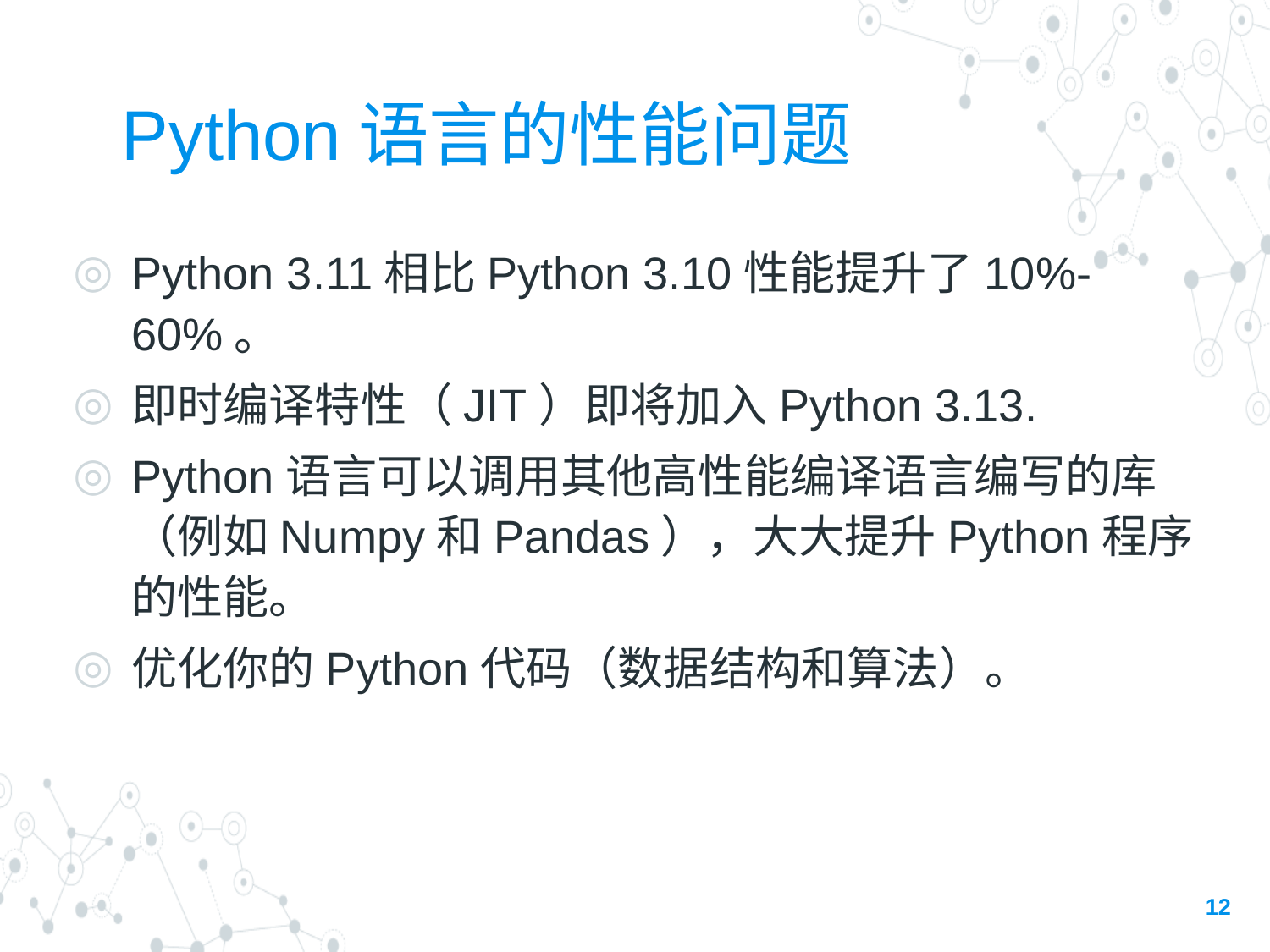

# Python语言的性能问题
Python 3.11相比Python 3.10性能提升了10%-60%。
即时编译特性（JIT）即将加入Python 3.13.
Python语言可以调用其他高性能编译语言编写的库（例如Numpy和Pandas），大大提升Python程序的性能。
优化你的Python代码（数据结构和算法）。

12